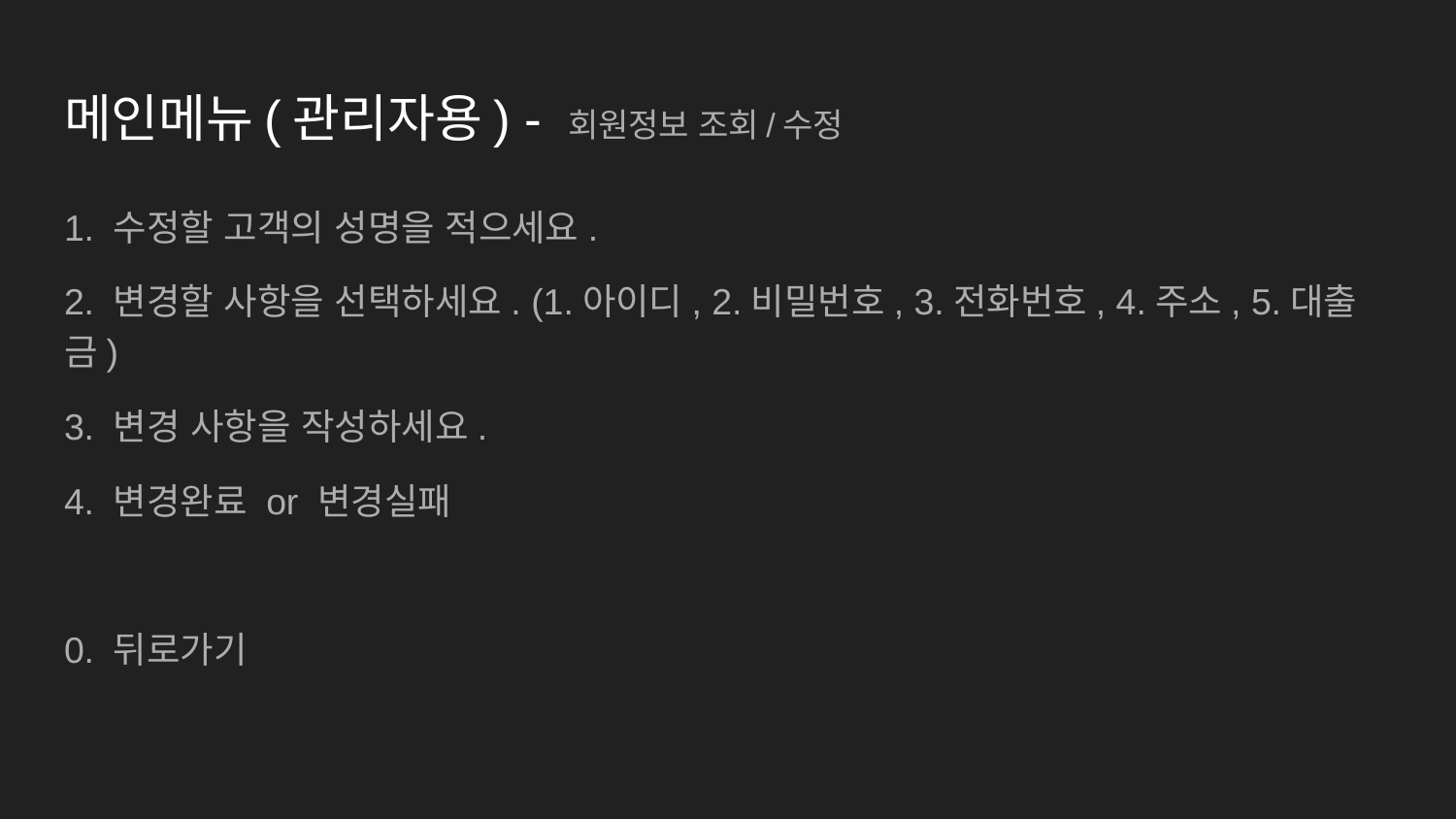

# 메인메뉴(관리자용) - 회원정보 조회/수정
1. 수정할 고객의 성명을 적으세요.
2. 변경할 사항을 선택하세요. (1.아이디, 2.비밀번호, 3.전화번호, 4.주소, 5.대출금)
3. 변경 사항을 작성하세요.
4. 변경완료 or 변경실패

0. 뒤로가기